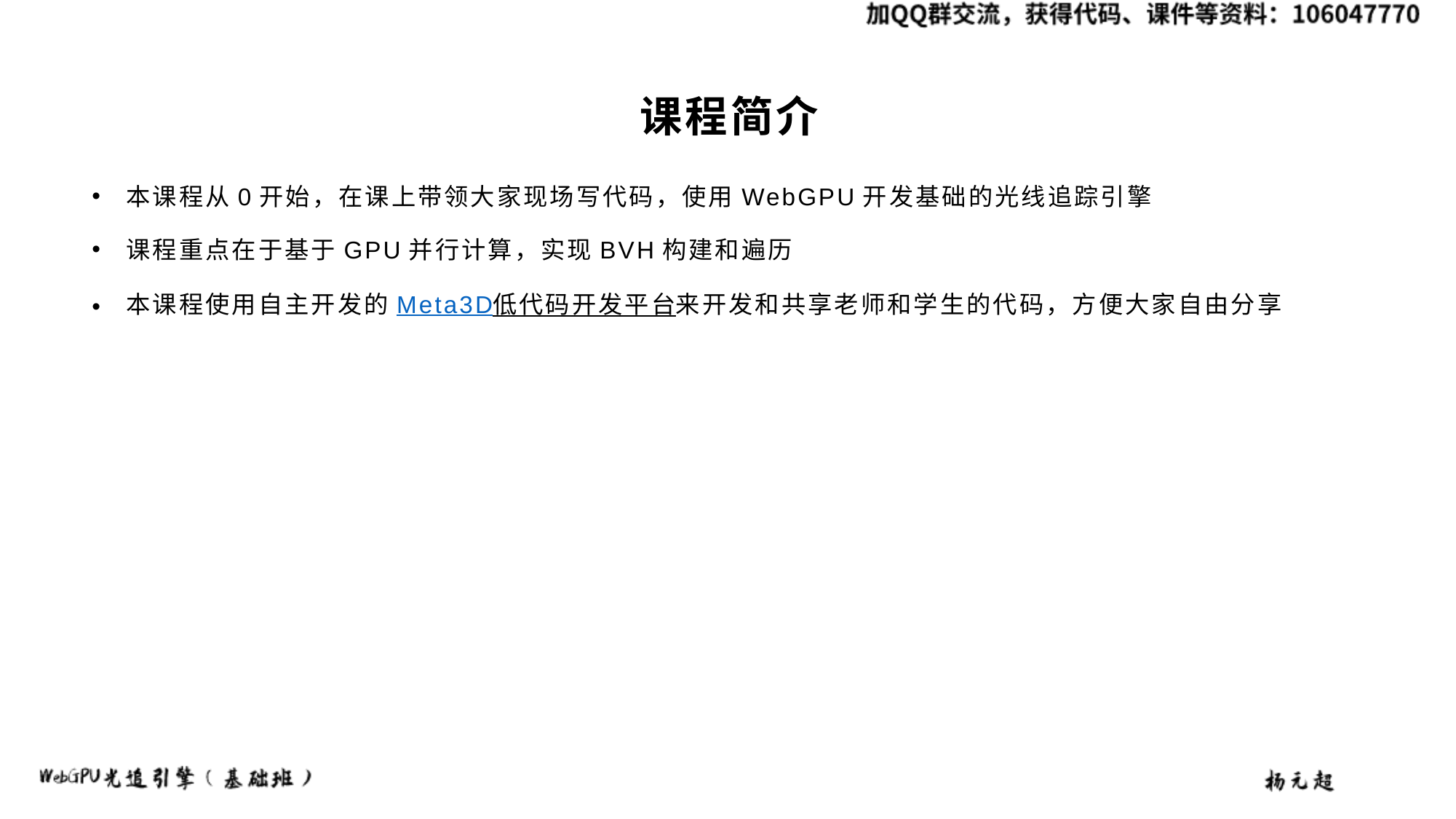

# 课程简介
本课程从0开始，在课上带领大家现场写代码，使用WebGPU开发基础的光线追踪引擎
课程重点在于基于GPU并行计算，实现BVH构建和遍历
本课程使用自主开发的Meta3D低代码开发平台来开发和共享老师和学生的代码，方便大家自由分享